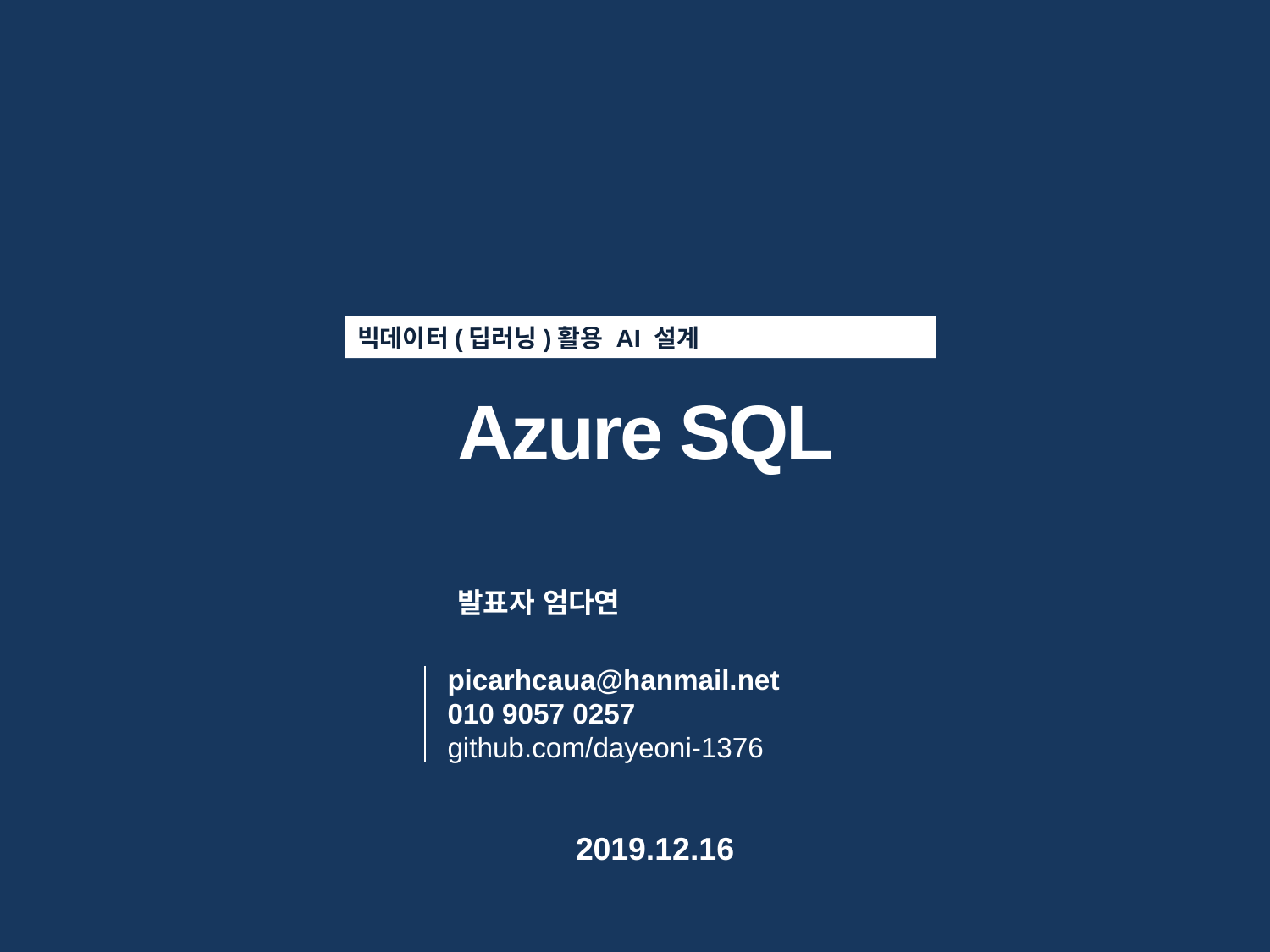

빅데이터(딥러닝)활용 AI 설계
 Azure SQL
발표자 엄다연
picarhcaua@hanmail.net
010 9057 0257
github.com/dayeoni-1376
2019.12.16